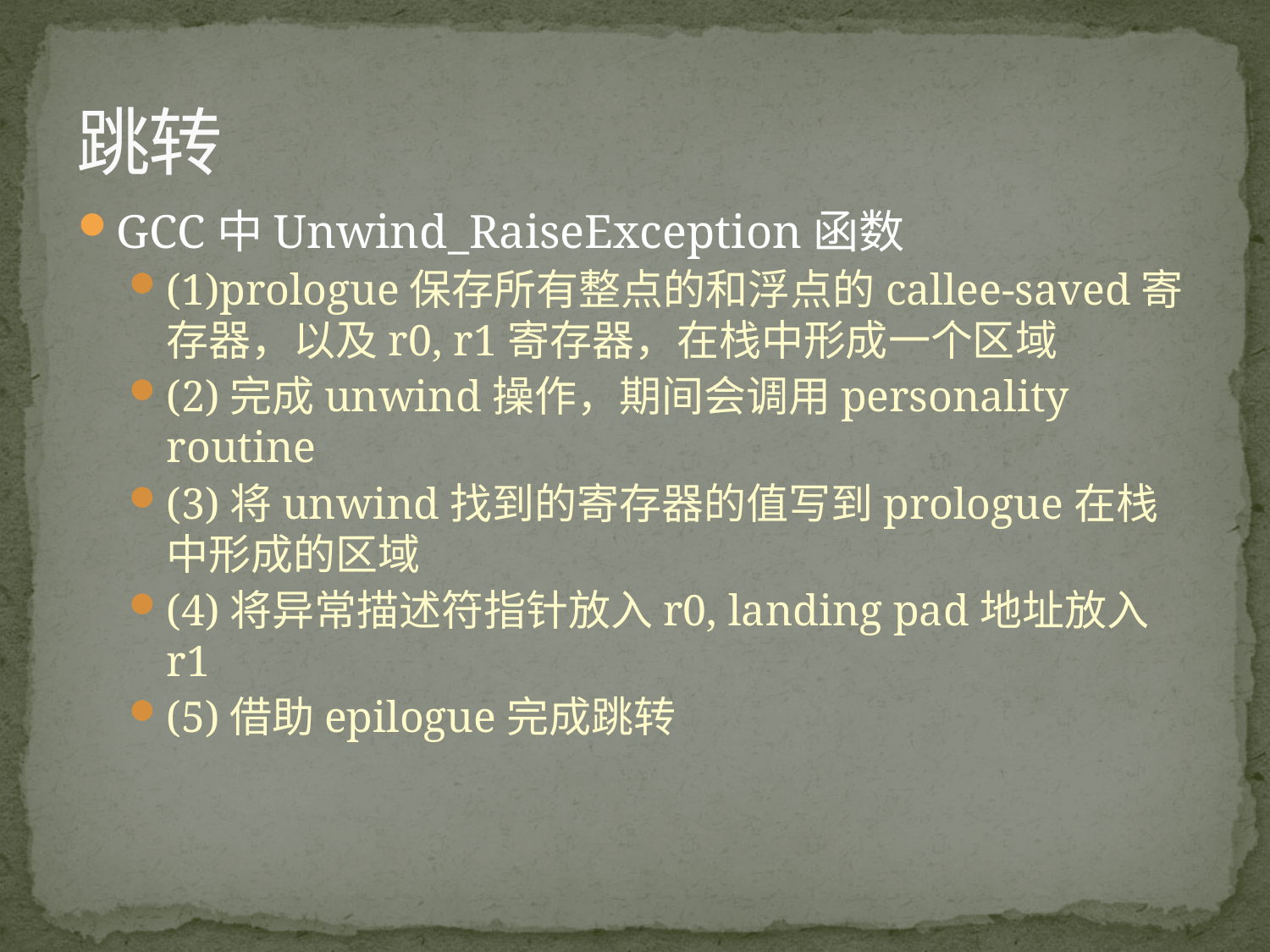

# 跳转
GCC中Unwind_RaiseException函数
(1)prologue保存所有整点的和浮点的callee-saved寄存器，以及r0, r1寄存器，在栈中形成一个区域
(2)完成unwind操作，期间会调用personality routine
(3)将unwind找到的寄存器的值写到prologue在栈中形成的区域
(4)将异常描述符指针放入r0, landing pad地址放入r1
(5)借助epilogue完成跳转